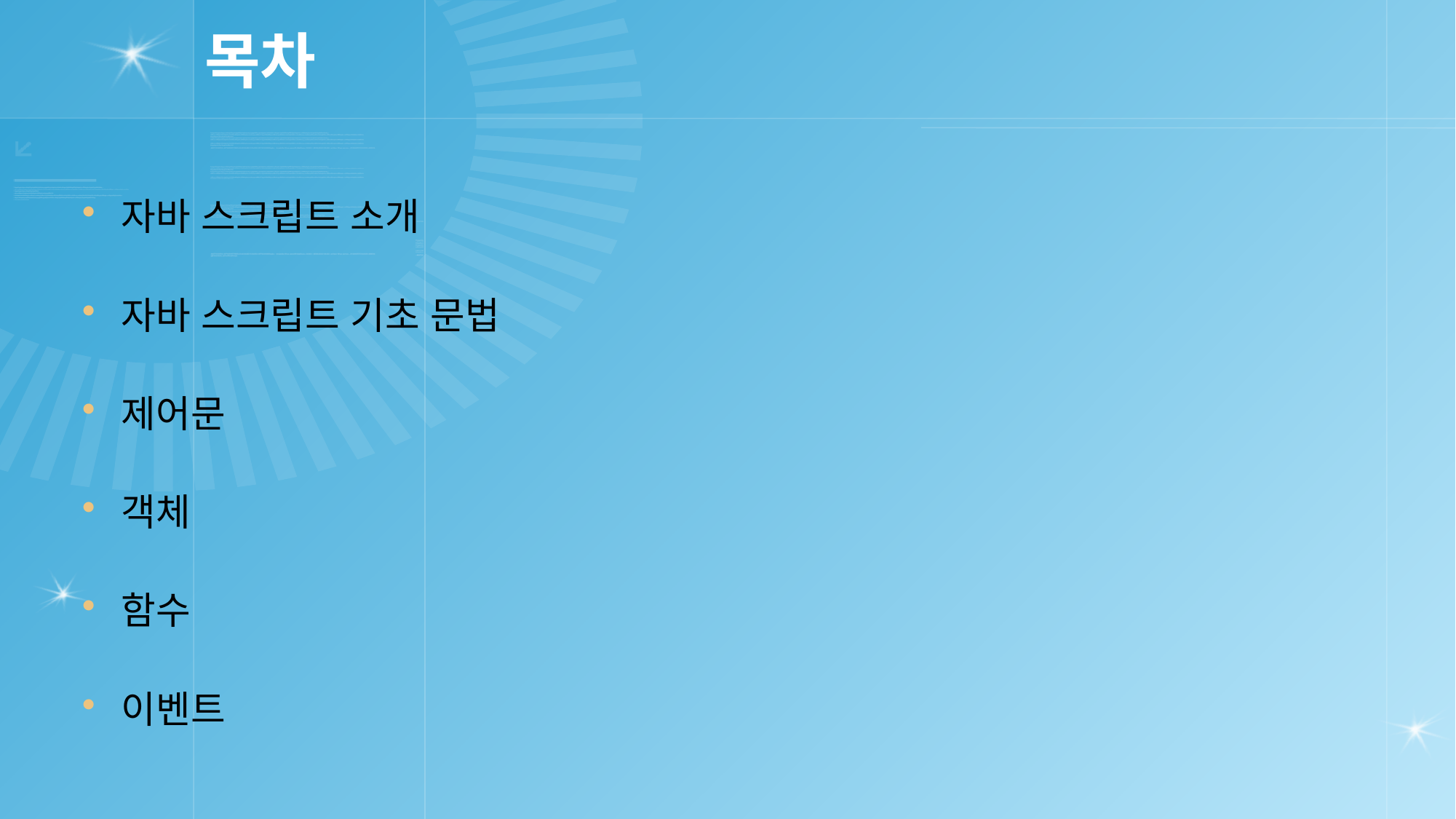

# 목차
자바 스크립트 소개
자바 스크립트 기초 문법
제어문
객체
함수
이벤트